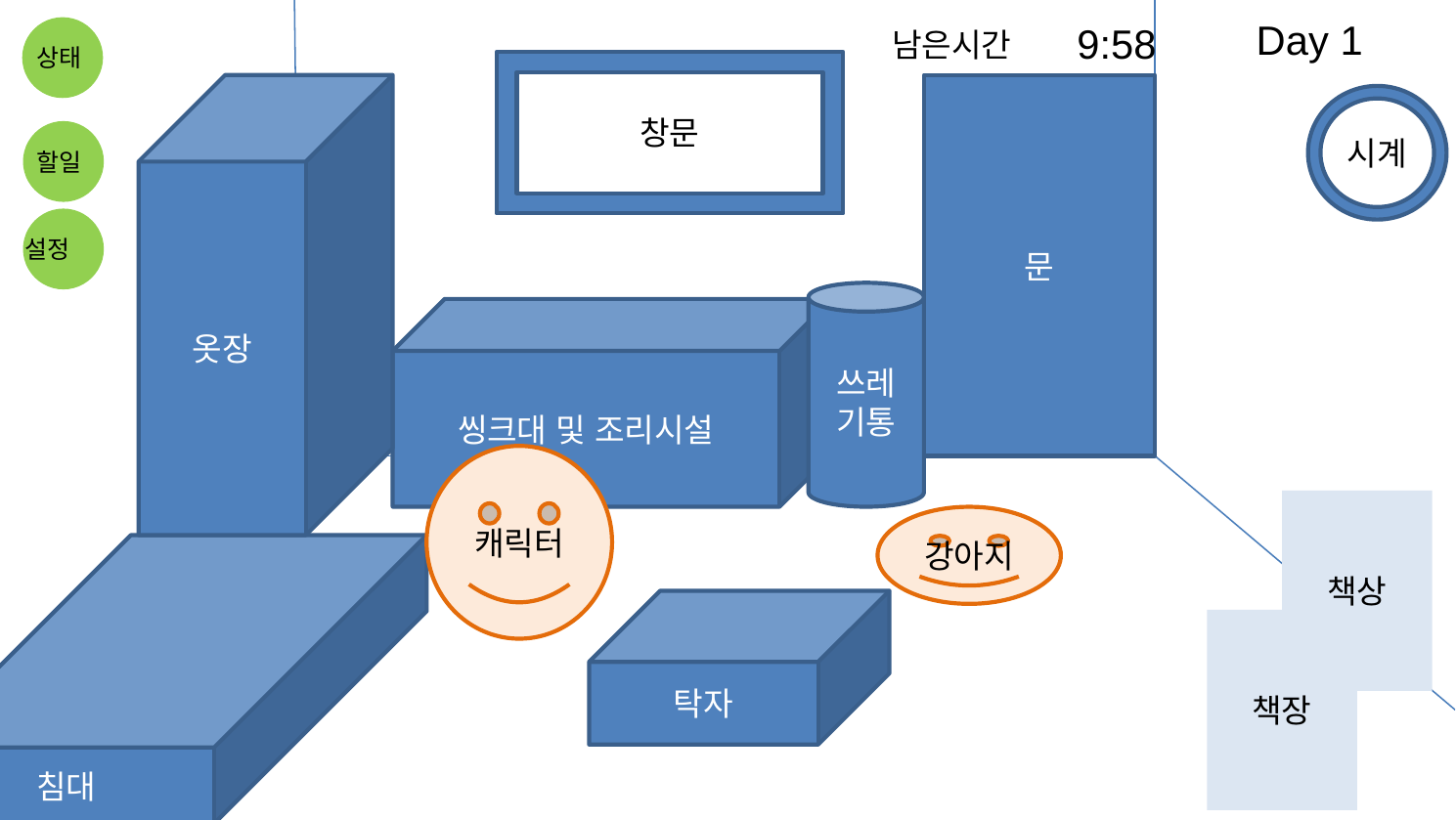

Day 1
9:58

남은시간
상태
창문
옷장
문
시계

할일

설정
쓰레기통
씽크대 및 조리시설
캐릭터
책상
강아지
침대
탁자
책장